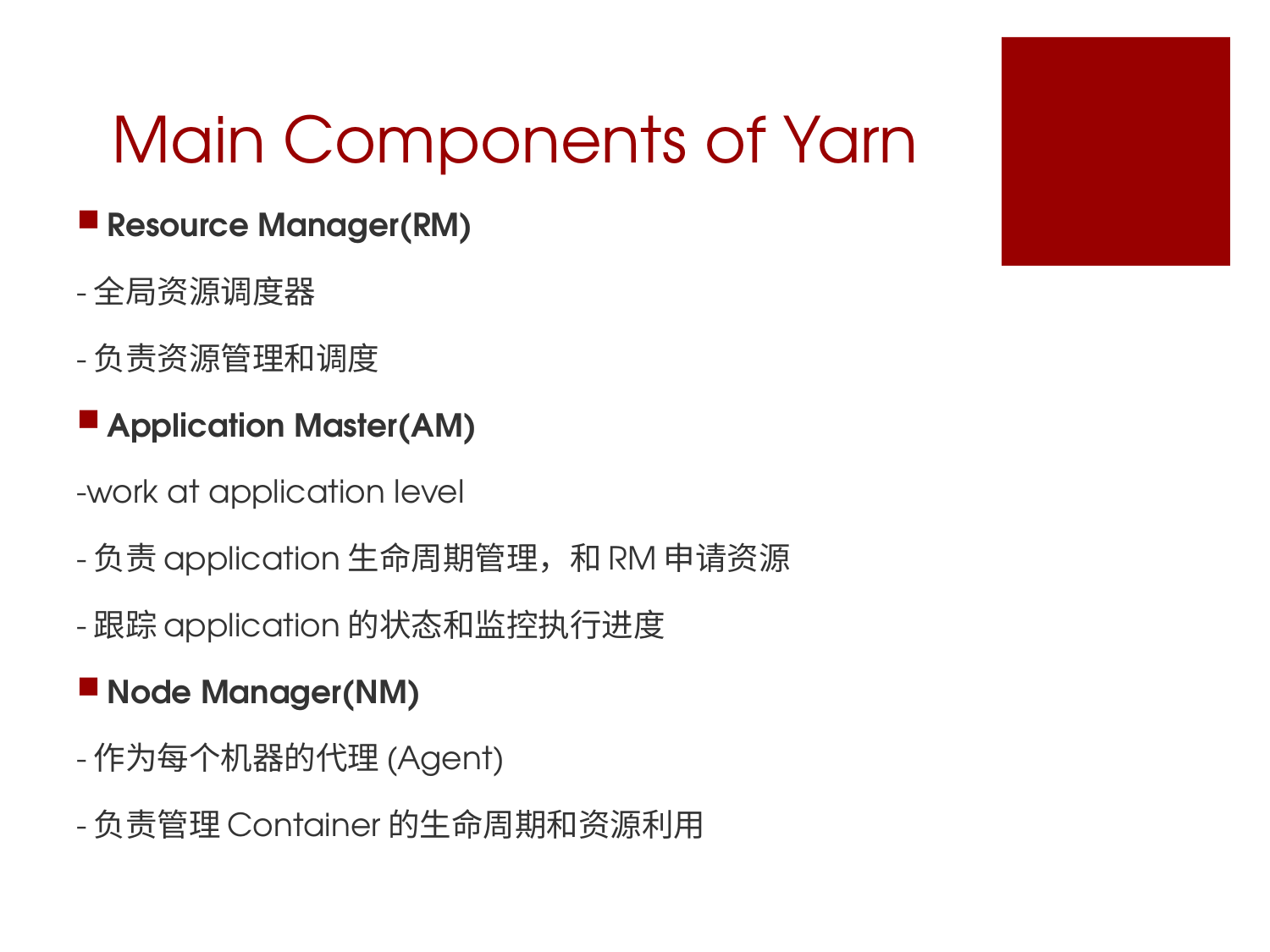

# Main Components of Yarn
Resource Manager(RM)
-全局资源调度器
-负责资源管理和调度
Application Master(AM)
-work at application level
-负责application生命周期管理，和RM申请资源
-跟踪application的状态和监控执行进度
Node Manager(NM)
-作为每个机器的代理(Agent)
-负责管理Container的生命周期和资源利用